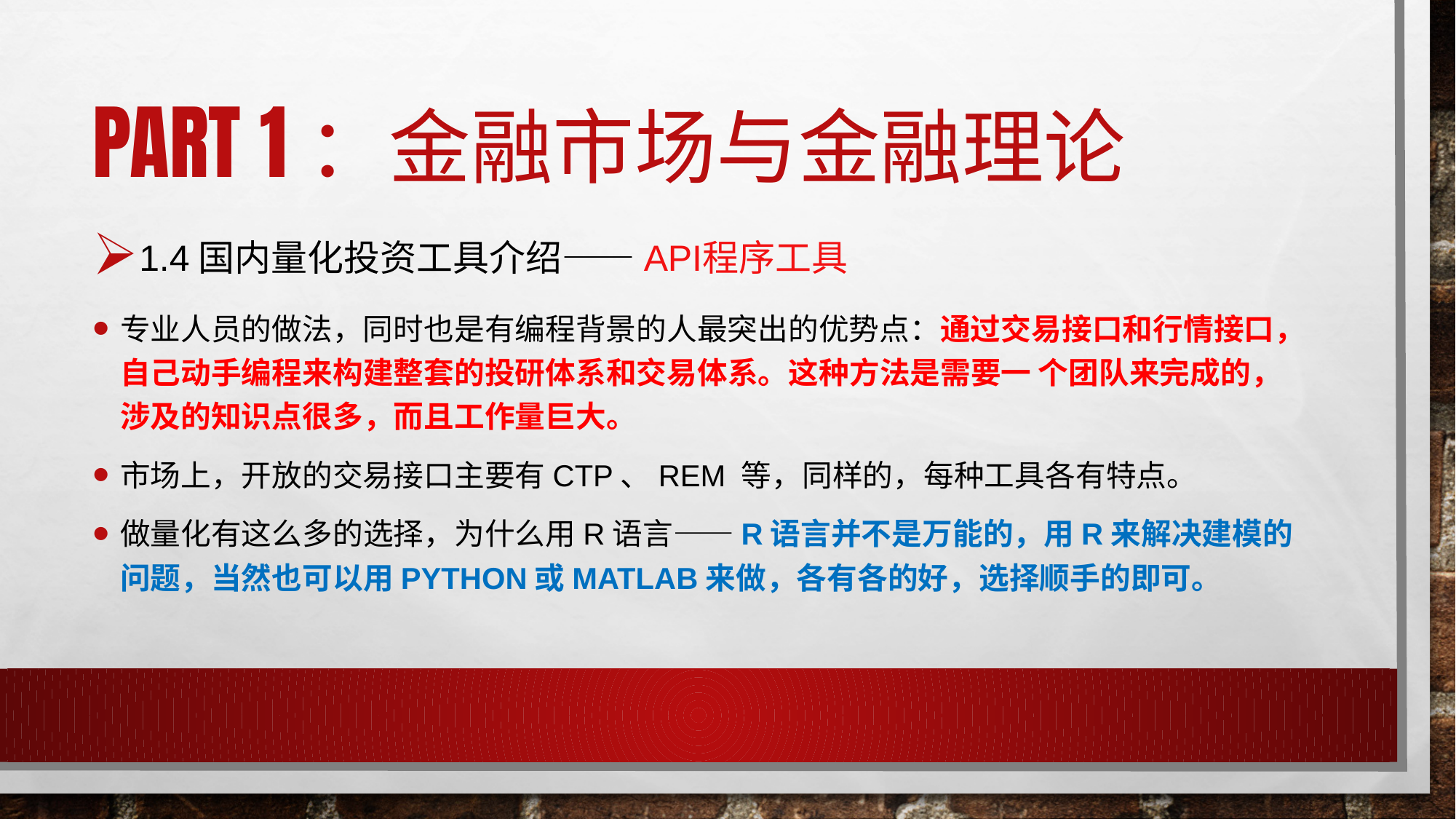

# Part 1：金融市场与金融理论
1.4国内量化投资工具介绍——API程序工具
专业⼈员的做法，同时也是有编程背景的⼈最突出的优势点：通过交易接口和行情接口，自己动手编程来构建整套的投研体系和交易体系。这种方法是需要⼀ 个团队来完成的，涉及的知识点很多，而且工作量巨大。
市场上，开放的交易接口主要有CTP、REM 等，同样的，每种工具各有特点。
做量化有这么多的选择，为什么用R语言——R语言并不是万能的，用R来解决建模的问题，当然也可以用Python或Matlab来做，各有各的好，选择顺手的即可。